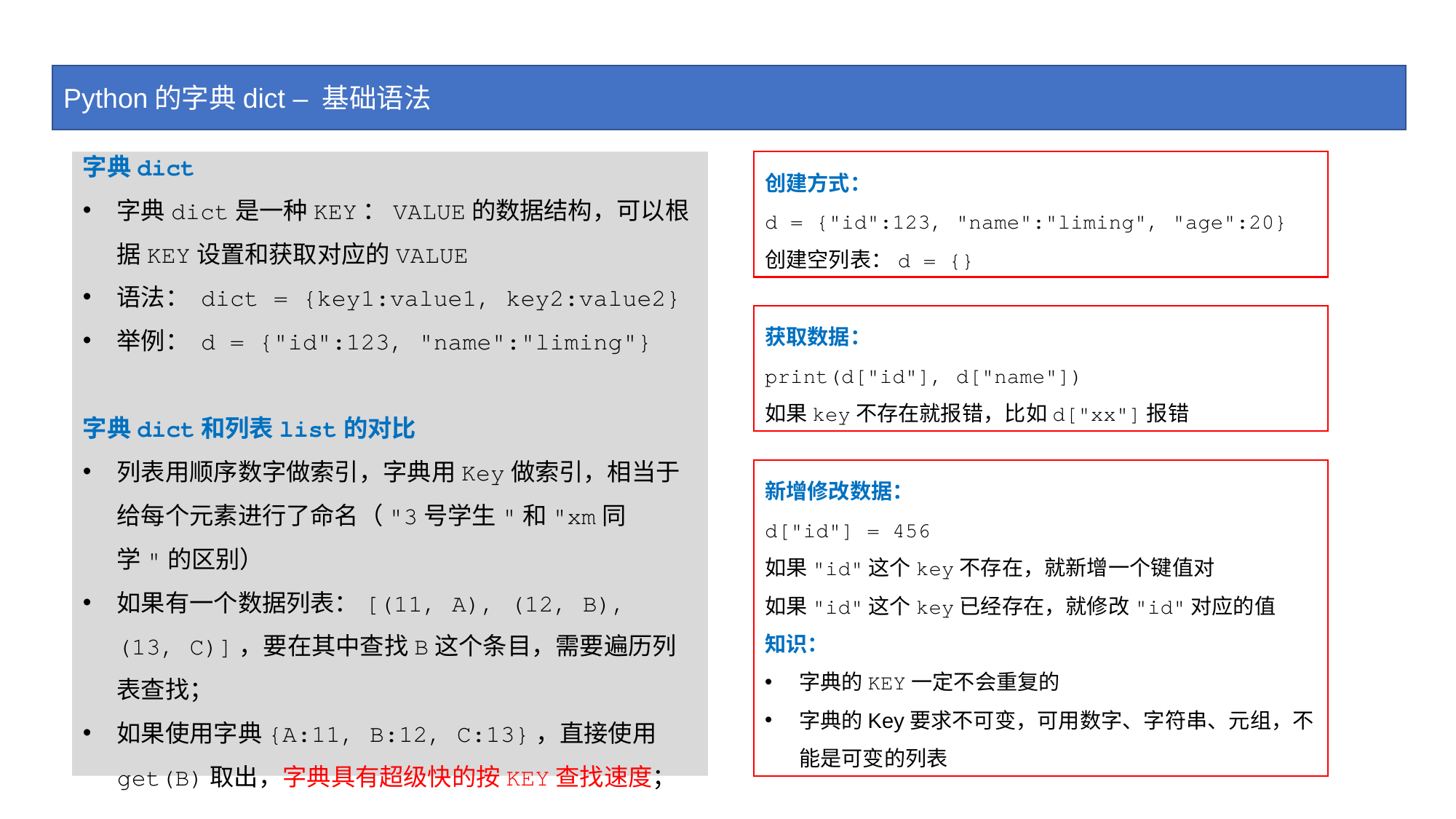

Python的字典dict – 基础语法
字典dict
字典dict是一种KEY：VALUE的数据结构，可以根据KEY设置和获取对应的VALUE
语法： dict = {key1:value1, key2:value2}
举例： d = {"id":123, "name":"liming"}

字典dict和列表list的对比
列表用顺序数字做索引，字典用Key做索引，相当于给每个元素进行了命名（"3号学生"和"xm同学"的区别）
如果有一个数据列表：[(11, A), (12, B), (13, C)]，要在其中查找B这个条目，需要遍历列表查找；
如果使用字典{A:11, B:12, C:13}，直接使用get(B)取出，字典具有超级快的按KEY查找速度；
创建方式：
d = {"id":123, "name":"liming", "age":20}
创建空列表：d = {}
获取数据：
print(d["id"], d["name"])
如果key不存在就报错，比如d["xx"]报错
新增修改数据：
d["id"] = 456
如果"id"这个key不存在，就新增一个键值对
如果"id"这个key已经存在，就修改"id"对应的值
知识：
字典的KEY一定不会重复的
字典的Key要求不可变，可用数字、字符串、元组，不能是可变的列表